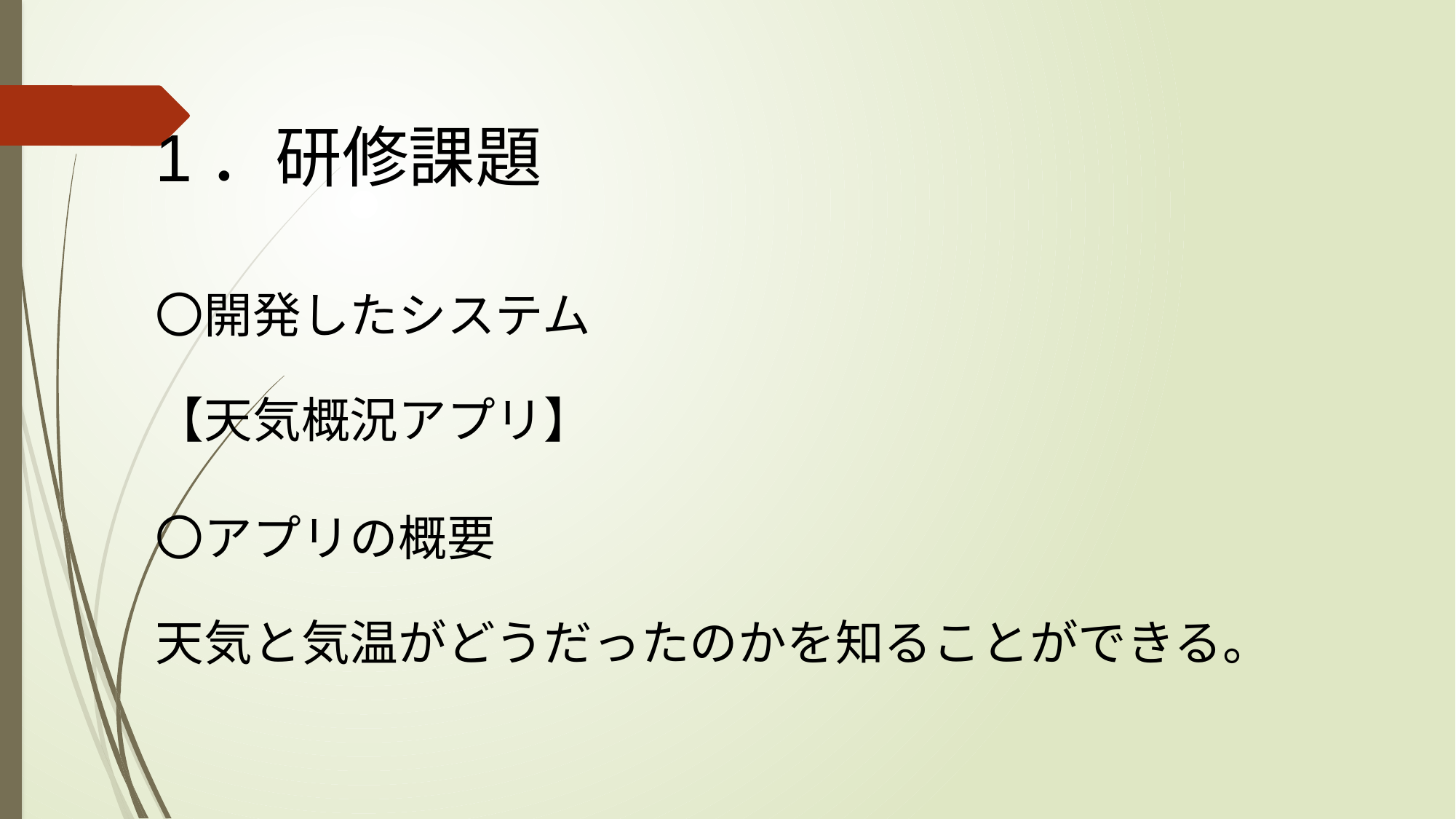

1．研修課題
〇開発したシステム

【天気概況アプリ】

〇アプリの概要

天気と気温がどうだったのかを知ることができる。